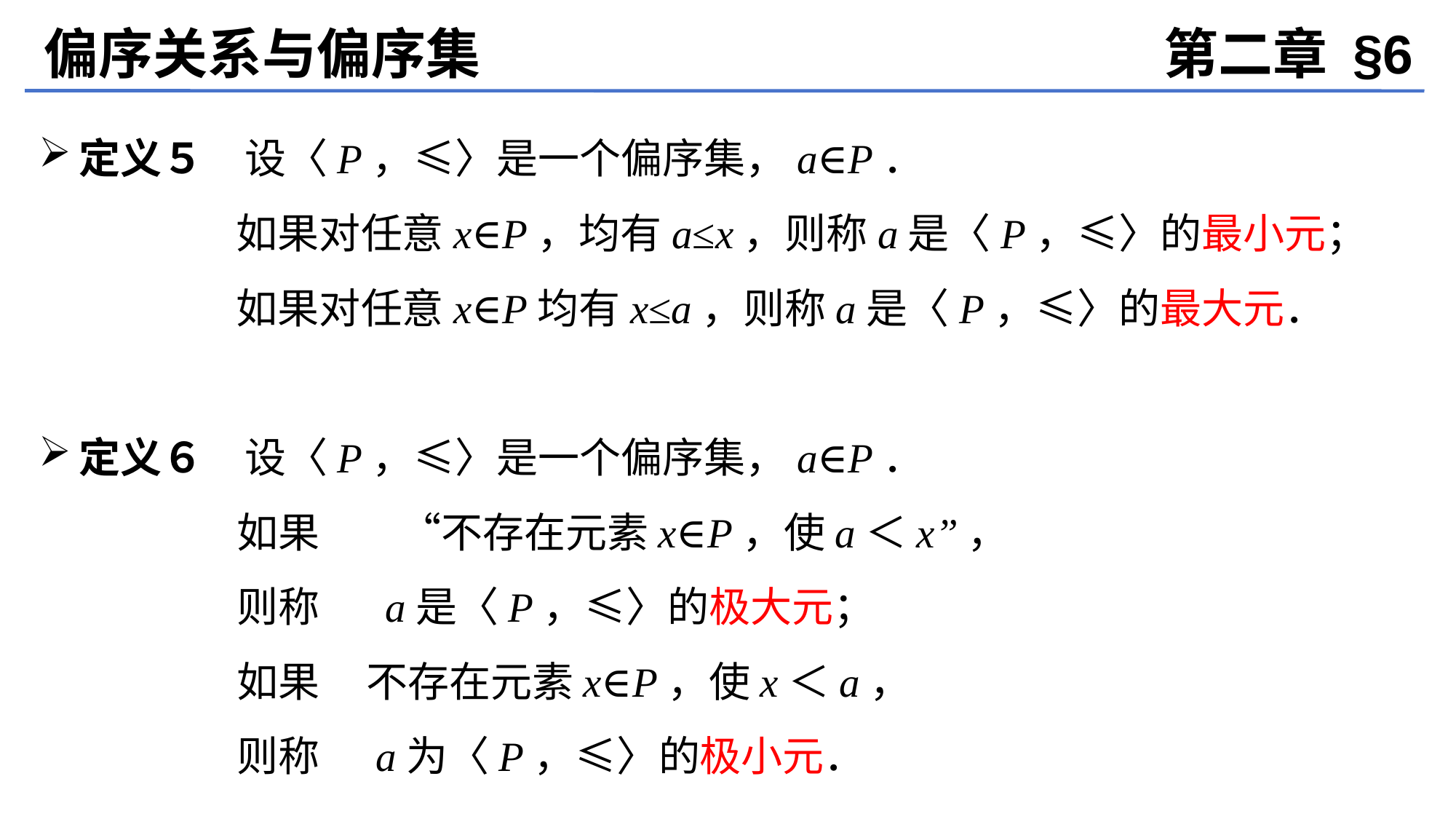

偏序关系与偏序集
第二章 §6
定义５　设〈P，≤〉是一个偏序集，a∈P．
                    如果对任意x∈P，均有a≤x，则称a是〈P，≤〉的最小元；
                    如果对任意x∈P均有x≤a，则称a是〈P，≤〉的最大元．

定义６　设〈P，≤〉是一个偏序集，a∈P．
	                如果 	“不存在元素x∈P，使a＜x”，
	                则称      a是〈P，≤〉的极大元；
	                如果     不存在元素x∈P，使x＜a，
	                则称     a为〈P，≤〉的极小元．